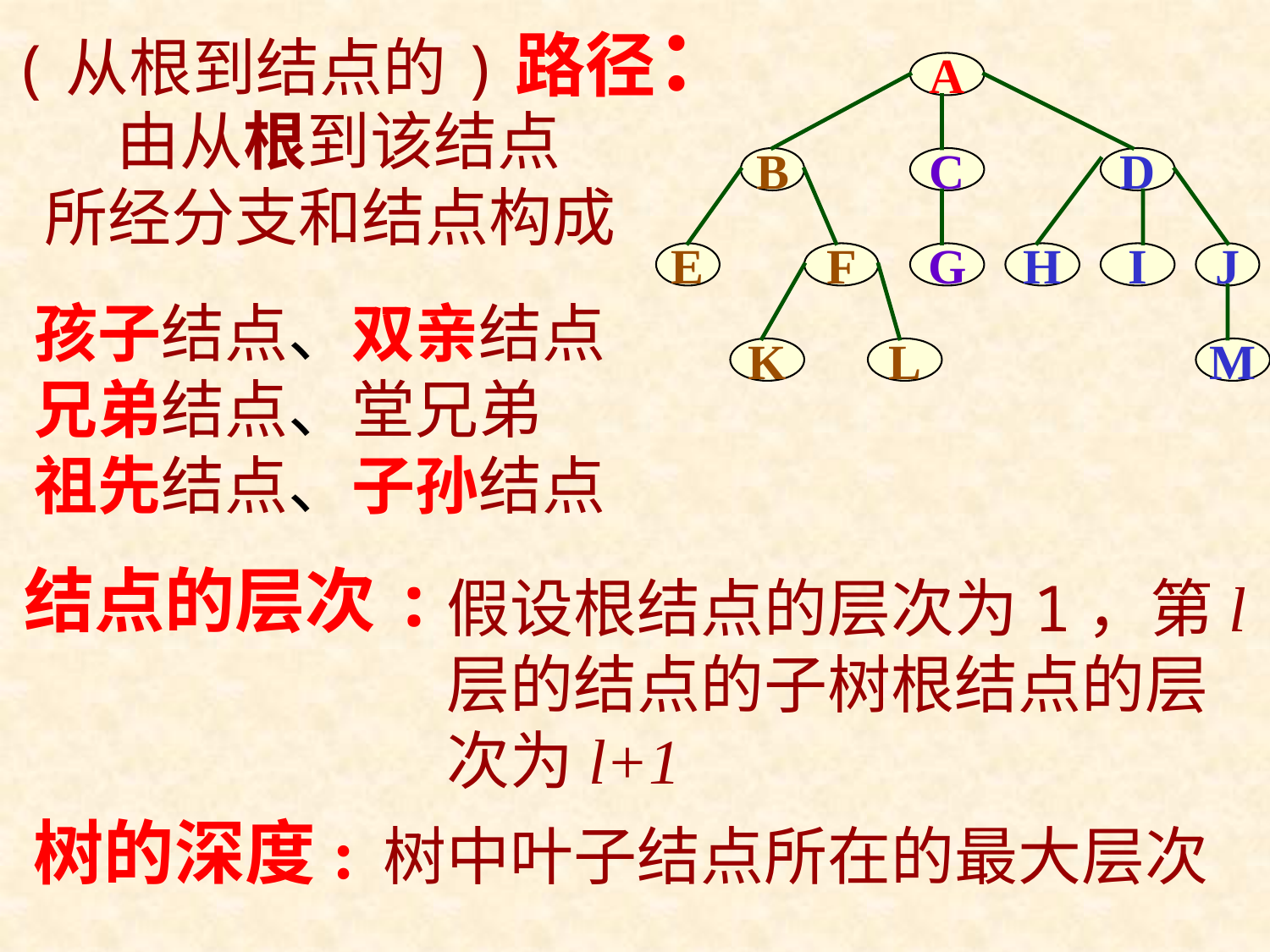

(从根到结点的)路径：
A

    由从根到该结点所经分支和结点构成

B
C
D

E
F
G
H
I
J

孩子结点、双亲结点
兄弟结点、堂兄弟
祖先结点、子孙结点
K
L
M
结点的层次:
假设根结点的层次为1，第l 层的结点的子树根结点的层次为l+1
树的深度:
树中叶子结点所在的最大层次